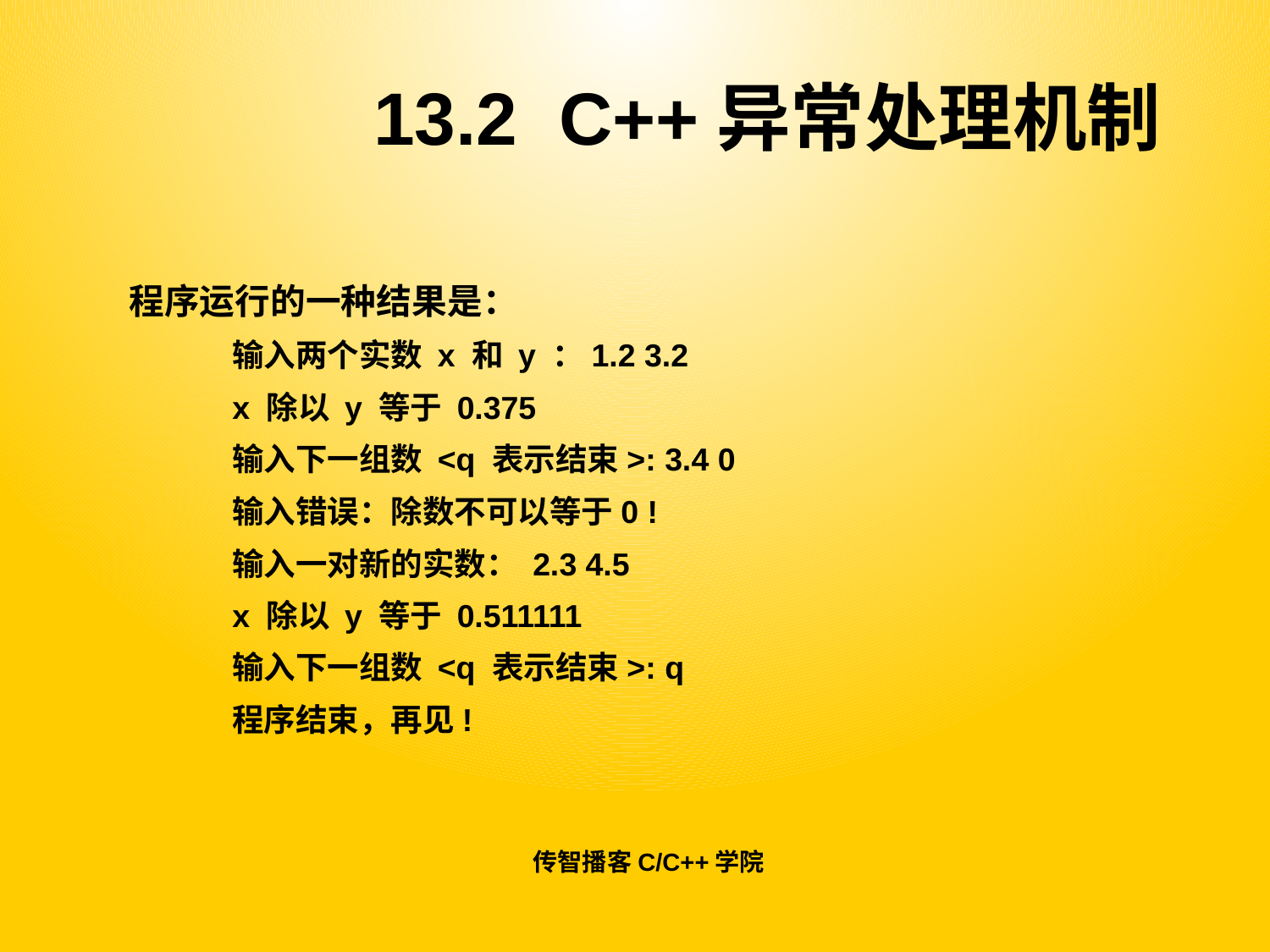

# 13.2  C++异常处理机制
程序运行的一种结果是：
	输入两个实数 x 和 y ：1.2 3.2
	x 除以 y 等于 0.375
	输入下一组数 <q 表示结束>: 3.4 0
	输入错误：除数不可以等于0 !
	输入一对新的实数： 2.3 4.5
	x 除以 y 等于 0.511111
	输入下一组数 <q 表示结束>: q
	程序结束，再见!
传智播客C/C++学院